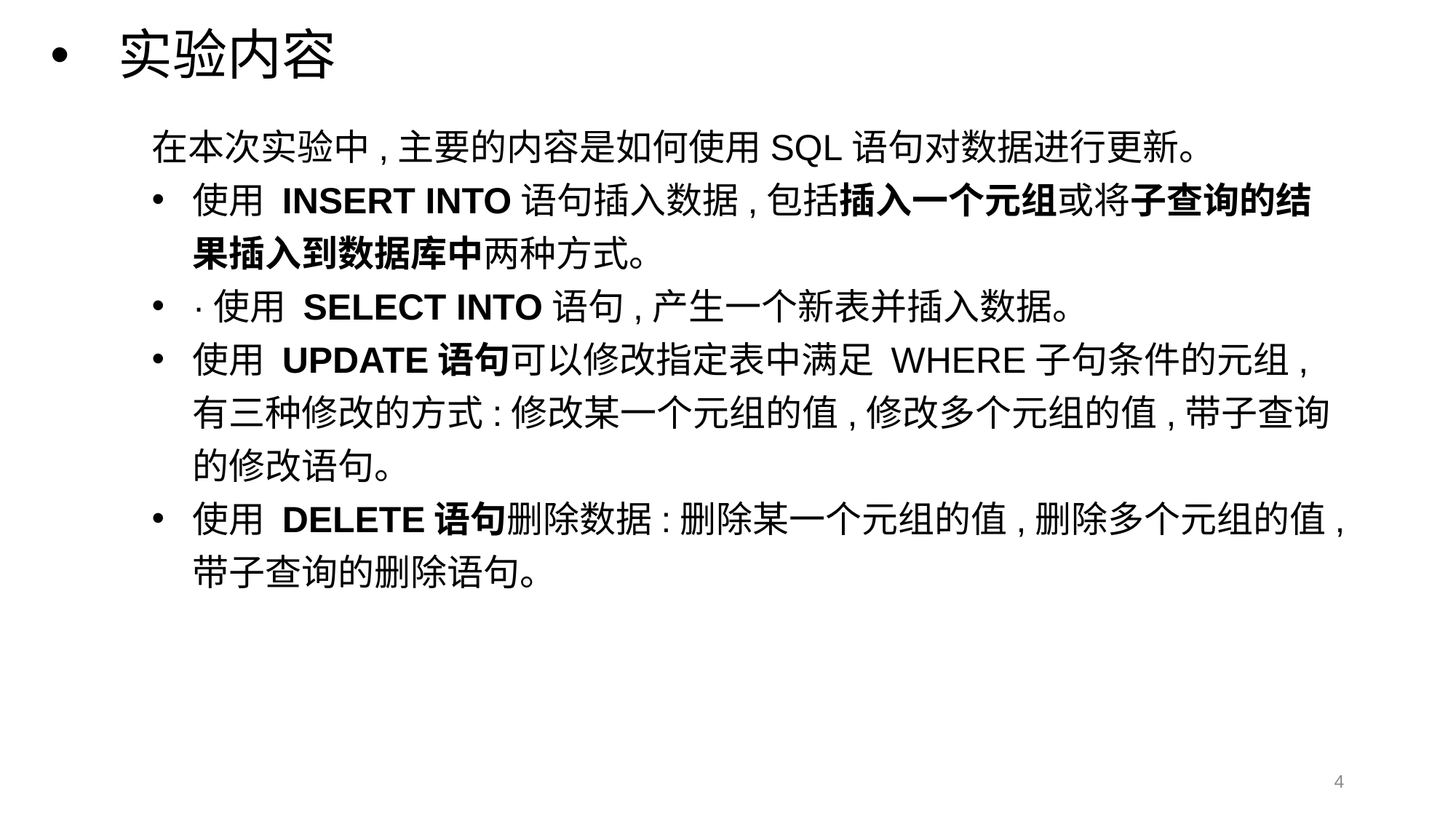

# 实验内容
在本次实验中,主要的内容是如何使用SQL语句对数据进行更新。
使用 INSERT INTO语句插入数据,包括插入一个元组或将子查询的结果插入到数据库中两种方式。
·使用 SELECT INTO语句,产生一个新表并插入数据。
使用 UPDATE语句可以修改指定表中满足 WHERE子句条件的元组,有三种修改的方式:修改某一个元组的值,修改多个元组的值,带子查询的修改语句。
使用 DELETE语句删除数据:删除某一个元组的值,删除多个元组的值,带子查询的删除语句。

4